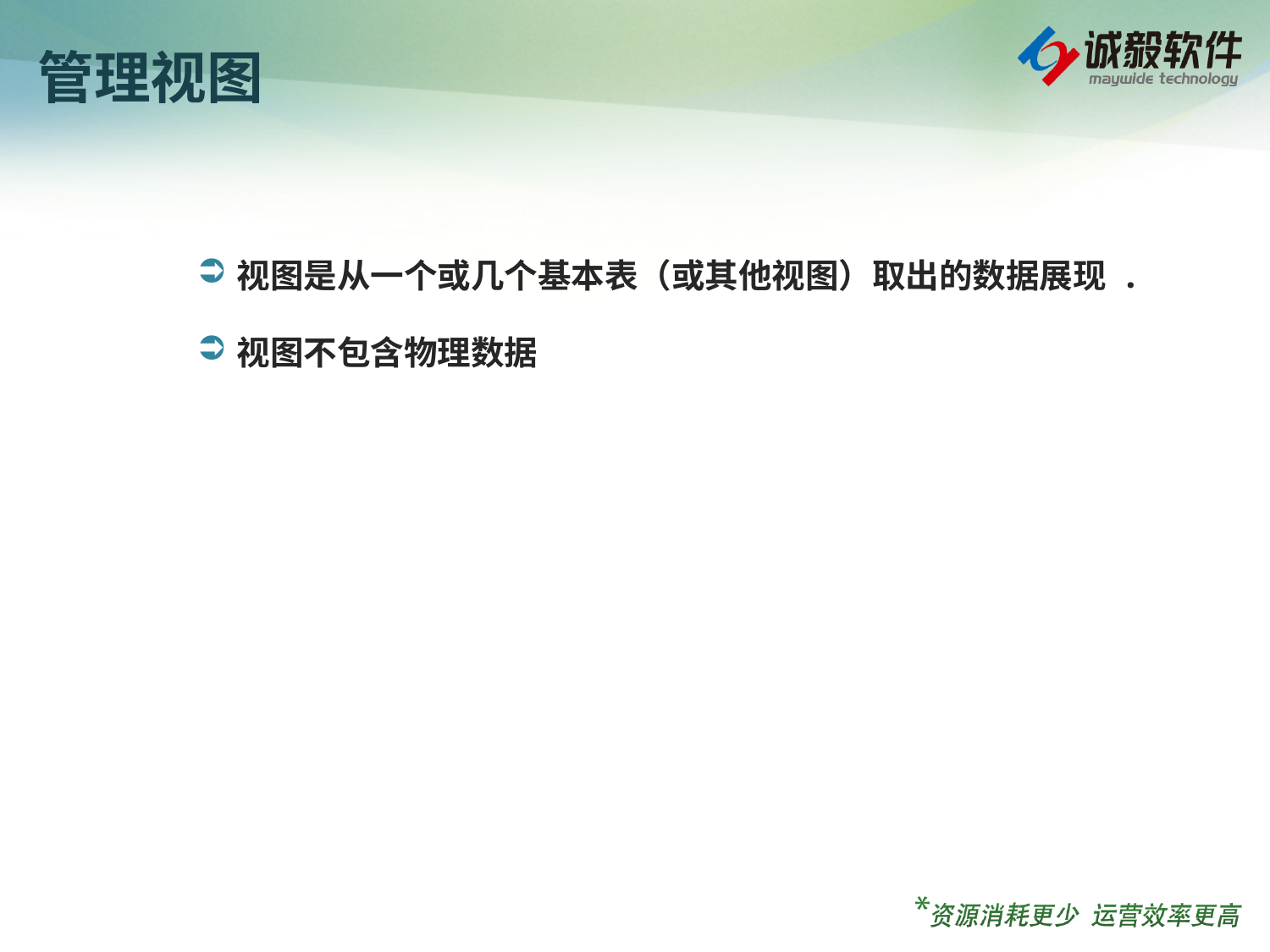

# 管理视图
视图是从一个或几个基本表（或其他视图）取出的数据展现 .
视图不包含物理数据